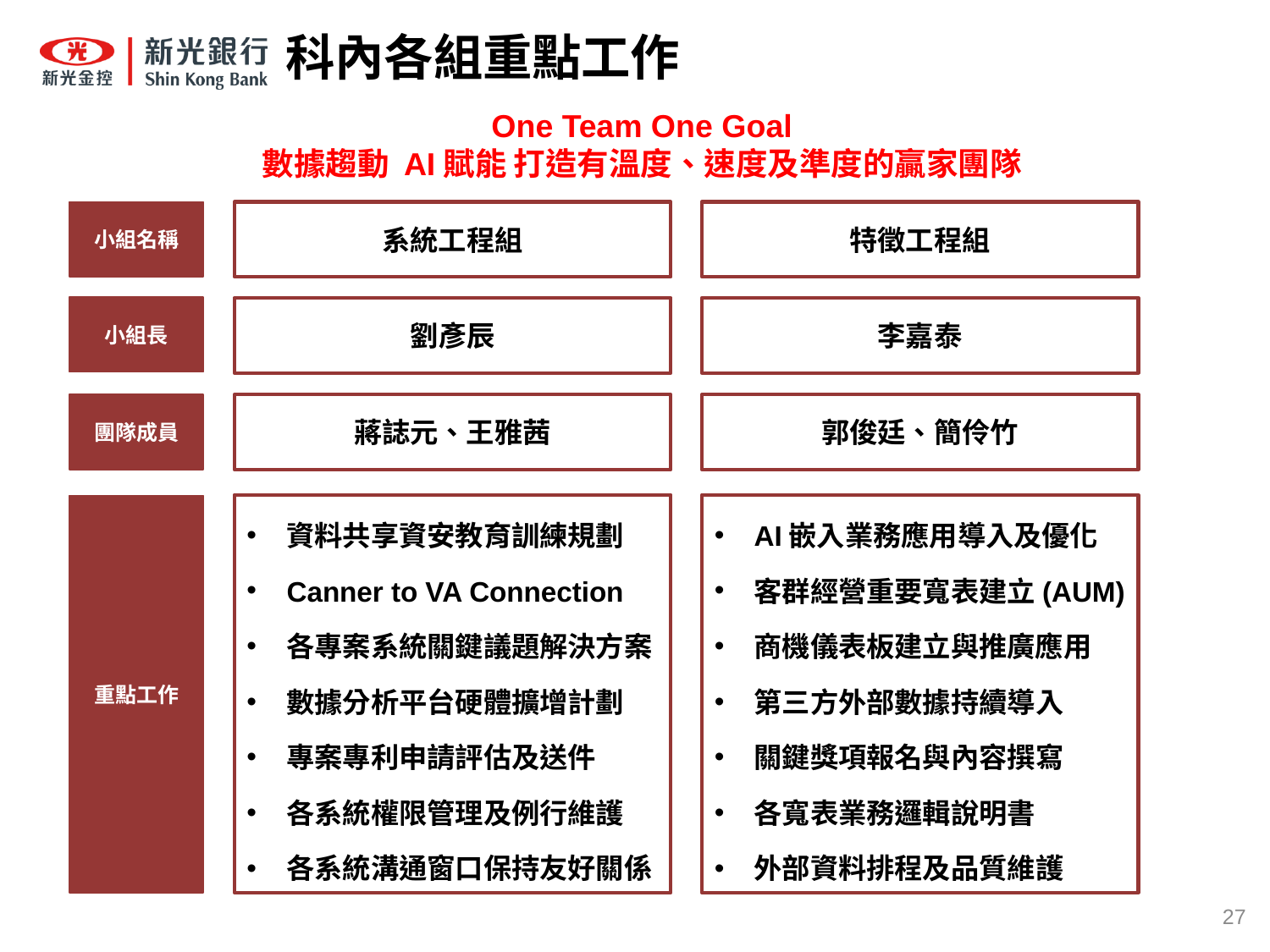

# 科內各組重點工作
One Team One Goal
數據趨動 AI賦能 打造有溫度、速度及準度的贏家團隊
小組名稱
系統工程組
特徵工程組

小組長
劉彥辰
李嘉泰
團隊成員
蔣誌元、王雅茜
郭俊廷、簡伶竹
資料共享資安教育訓練規劃
Canner to VA Connection
各專案系統關鍵議題解決方案
數據分析平台硬體擴增計劃
專案專利申請評估及送件
各系統權限管理及例行維護
各系統溝通窗口保持友好關係
AI嵌入業務應用導入及優化
客群經營重要寬表建立(AUM)
商機儀表板建立與推廣應用
第三方外部數據持續導入
關鍵獎項報名與內容撰寫
各寬表業務邏輯說明書
外部資料排程及品質維護

重點工作
27